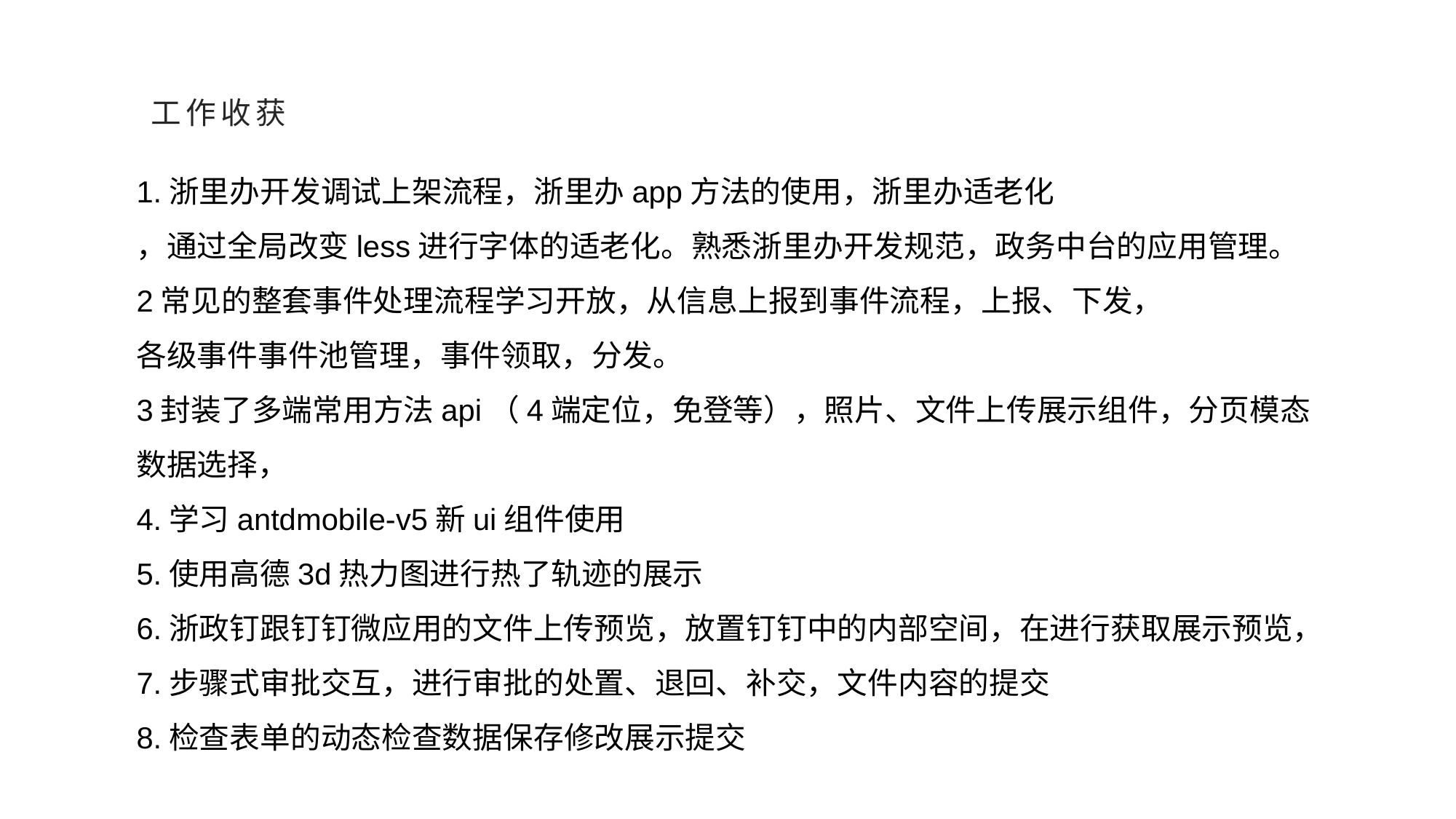

# 工作收获
1.浙里办开发调试上架流程，浙里办app方法的使用，浙里办适老化
，通过全局改变less进行字体的适老化。熟悉浙里办开发规范，政务中台的应用管理。
2常见的整套事件处理流程学习开放，从信息上报到事件流程，上报、下发，
各级事件事件池管理，事件领取，分发。
3封装了多端常用方法api（4端定位，免登等），照片、文件上传展示组件，分页模态数据选择，
4.学习antdmobile-v5新ui组件使用
5.使用高德3d热力图进行热了轨迹的展示
6.浙政钉跟钉钉微应用的文件上传预览，放置钉钉中的内部空间，在进行获取展示预览，
7.步骤式审批交互，进行审批的处置、退回、补交，文件内容的提交
8.检查表单的动态检查数据保存修改展示提交